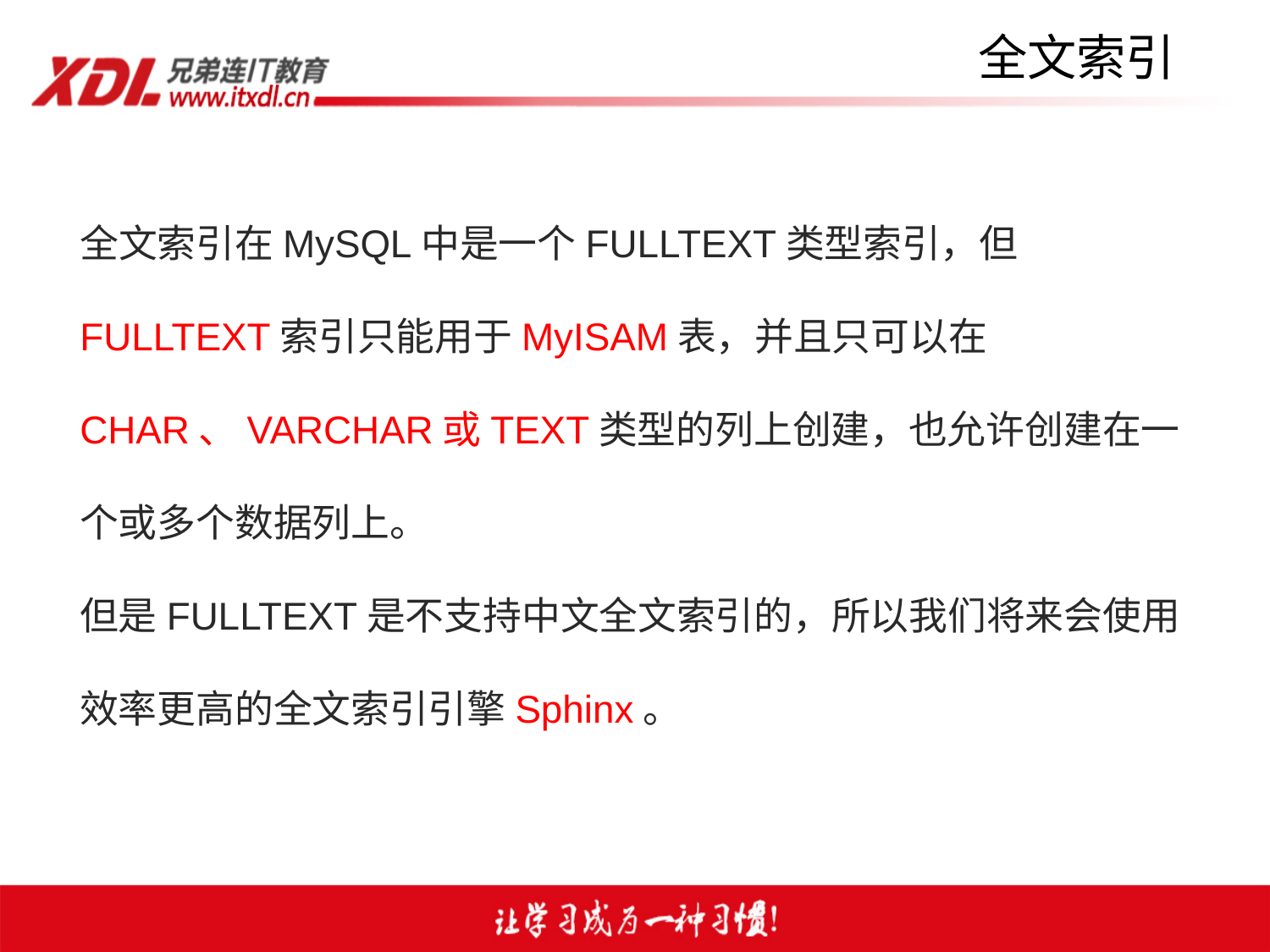

# 全文索引
全文索引在MySQL中是一个FULLTEXT类型索引，但FULLTEXT索引只能用于MyISAM表，并且只可以在CHAR、VARCHAR或TEXT类型的列上创建，也允许创建在一个或多个数据列上。
但是FULLTEXT是不支持中文全文索引的，所以我们将来会使用效率更高的全文索引引擎Sphinx。